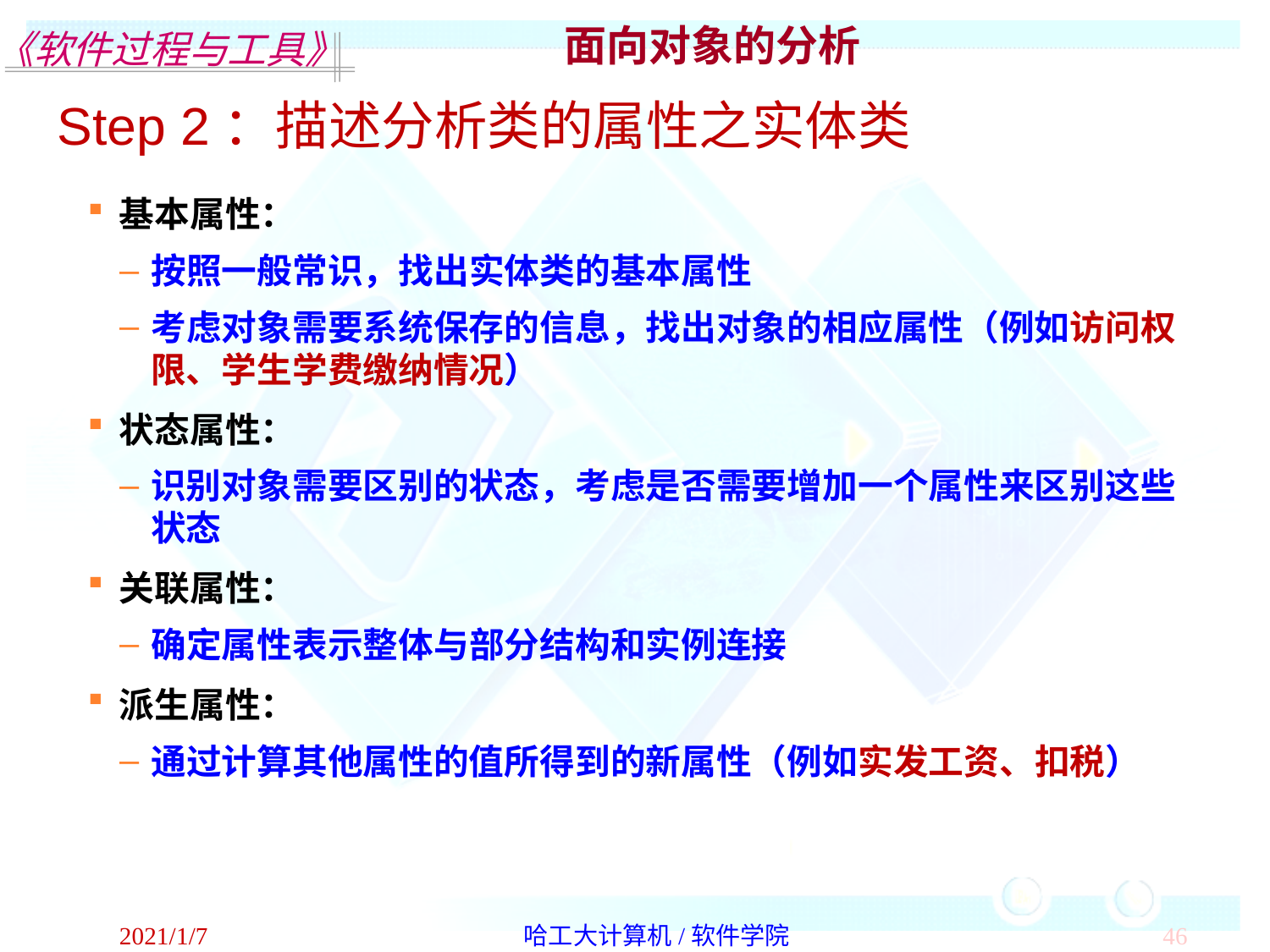

面向对象的分析
Step 2：描述分析类的属性之实体类
基本属性：
按照一般常识，找出实体类的基本属性
考虑对象需要系统保存的信息，找出对象的相应属性（例如访问权限、学生学费缴纳情况）
状态属性：
识别对象需要区别的状态，考虑是否需要增加一个属性来区别这些状态
关联属性：
确定属性表示整体与部分结构和实例连接
派生属性：
通过计算其他属性的值所得到的新属性（例如实发工资、扣税）